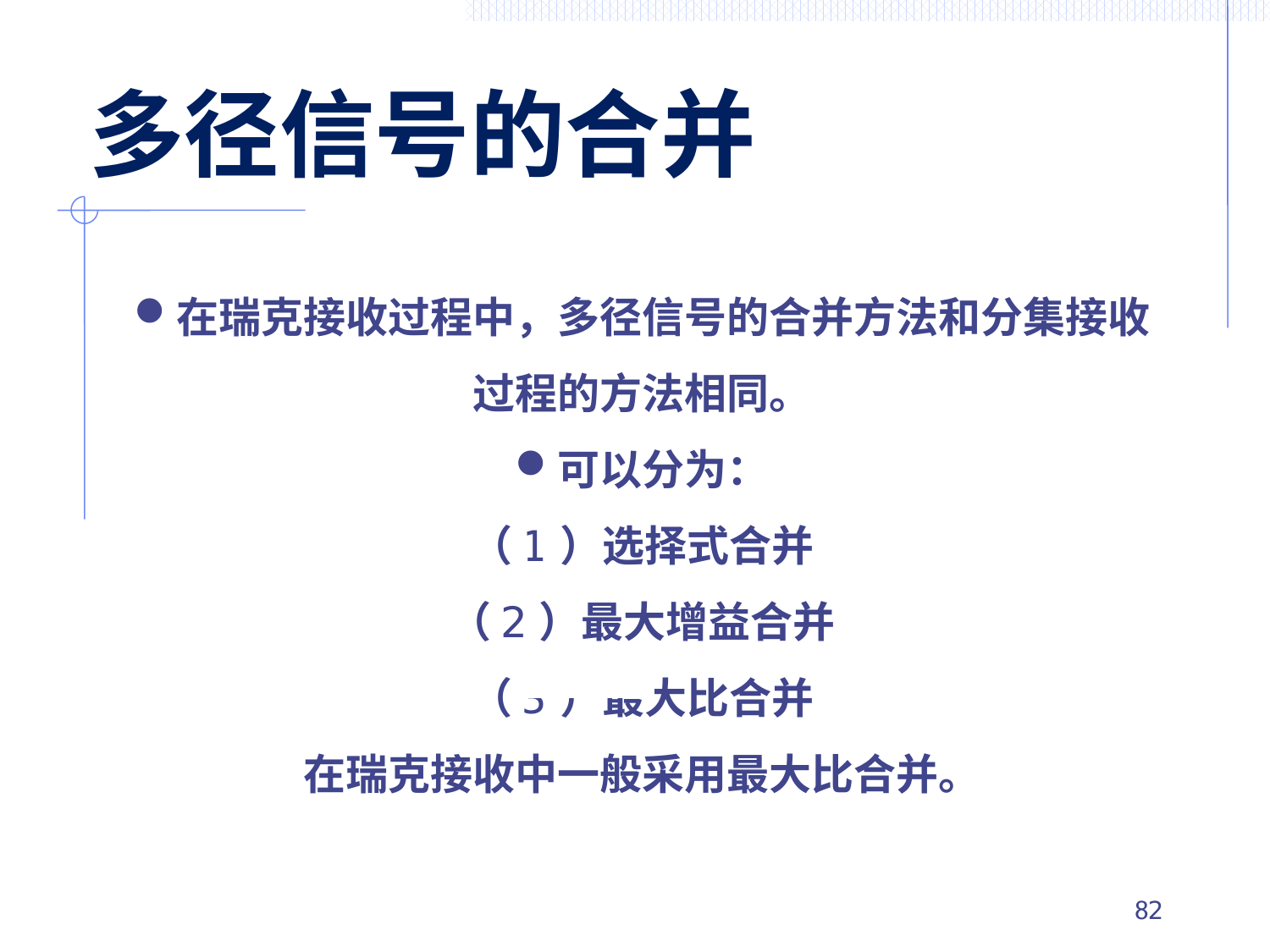

多径信号的合并
在瑞克接收过程中，多径信号的合并方法和分集接收过程的方法相同。
可以分为：
（1）选择式合并
（2）最大增益合并
（3）最大比合并
在瑞克接收中一般采用最大比合并。

82